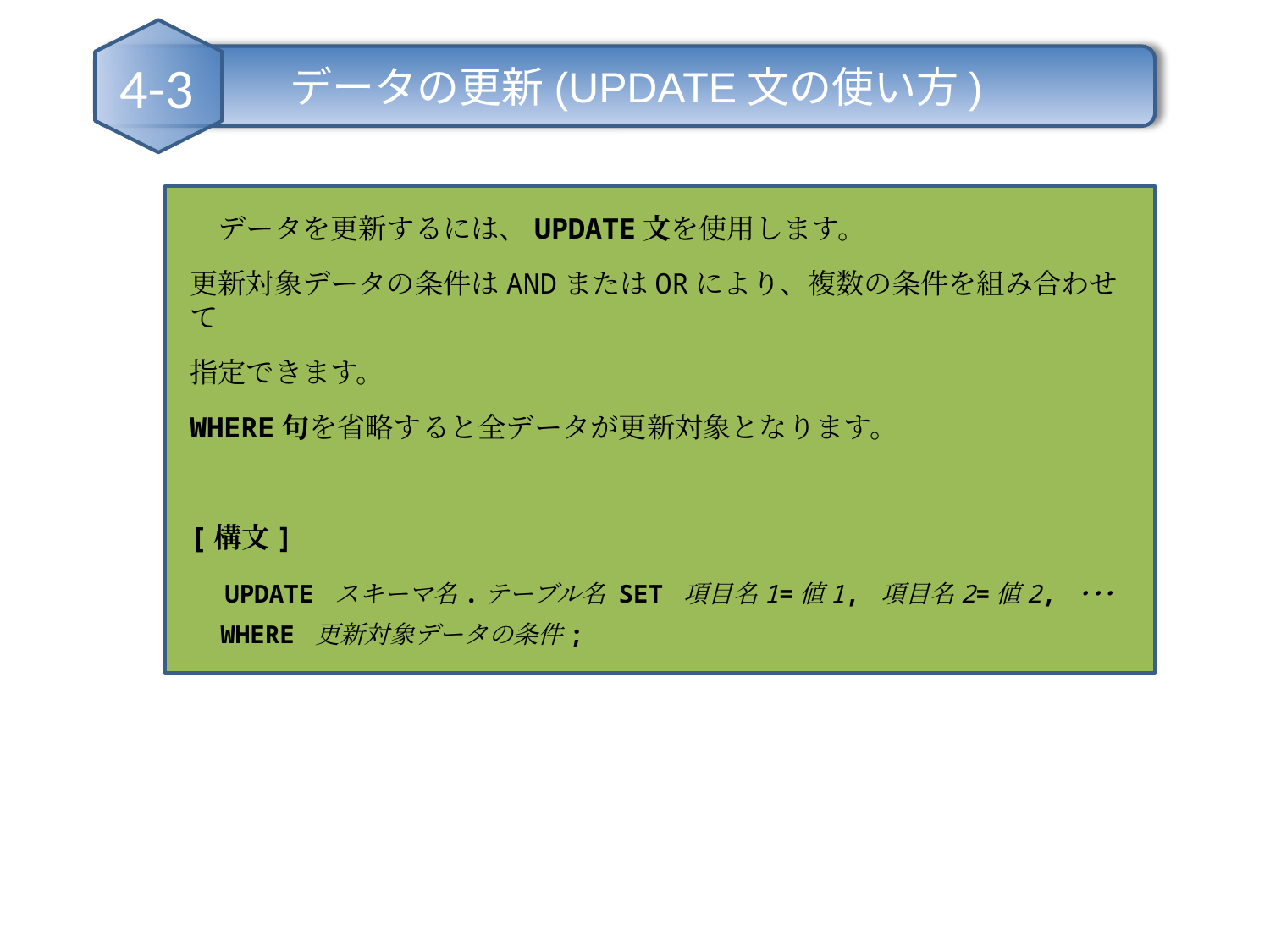

データの更新(UPDATE文の使い方)
4-3
　データを更新するには、UPDATE文を使用します。
更新対象データの条件はANDまたはORにより、複数の条件を組み合わせて
指定できます。
WHERE句を省略すると全データが更新対象となります。

[構文]
　UPDATE スキーマ名.テーブル名 SET 項目名1=値1, 項目名2=値2, ･･･
　WHERE 更新対象データの条件;